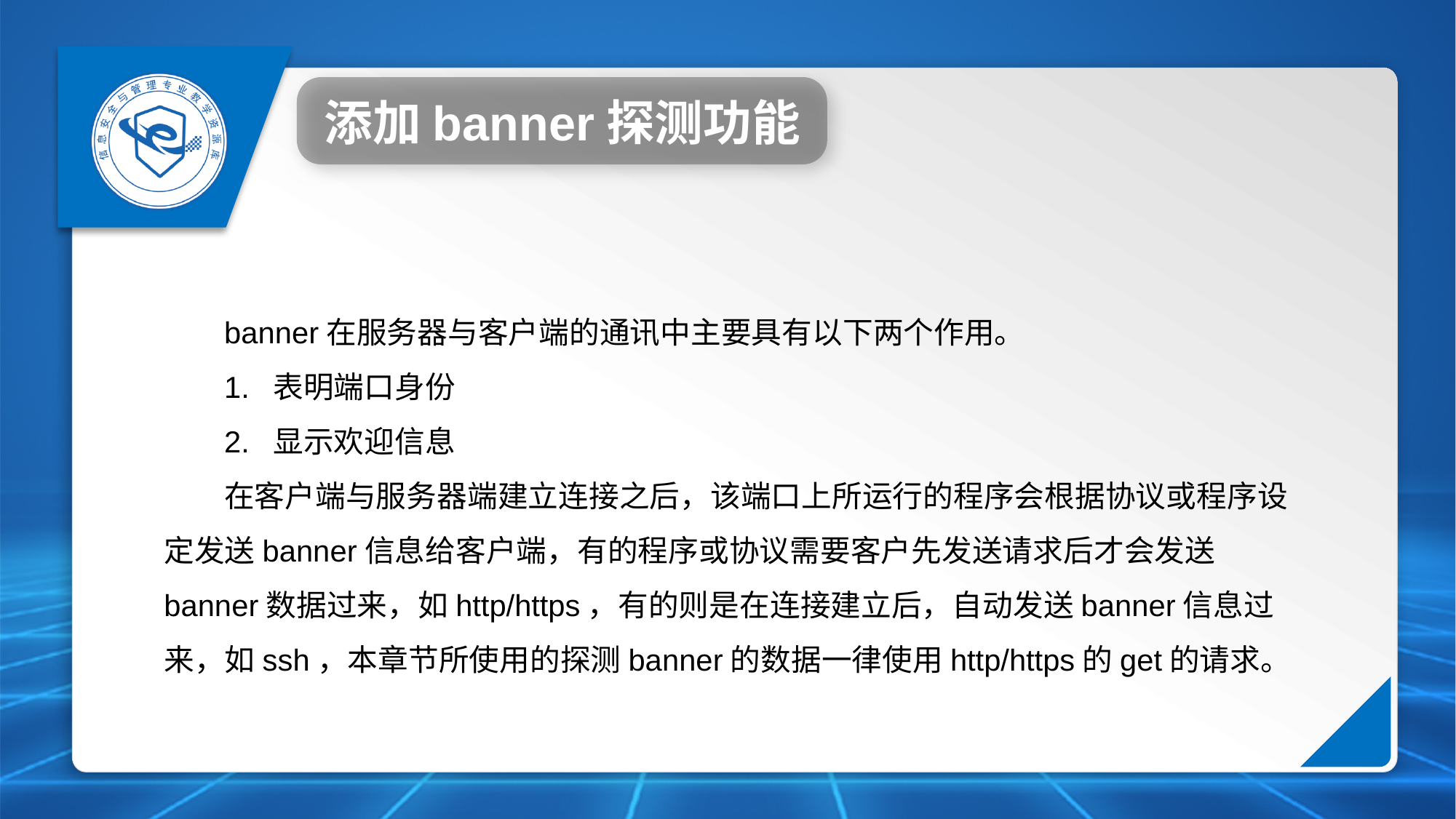

添加banner探测功能
banner在服务器与客户端的通讯中主要具有以下两个作用。
1.	表明端口身份
2.	显示欢迎信息
在客户端与服务器端建立连接之后，该端口上所运行的程序会根据协议或程序设定发送banner信息给客户端，有的程序或协议需要客户先发送请求后才会发送banner数据过来，如http/https，有的则是在连接建立后，自动发送banner信息过来，如ssh，本章节所使用的探测banner的数据一律使用http/https的get的请求。